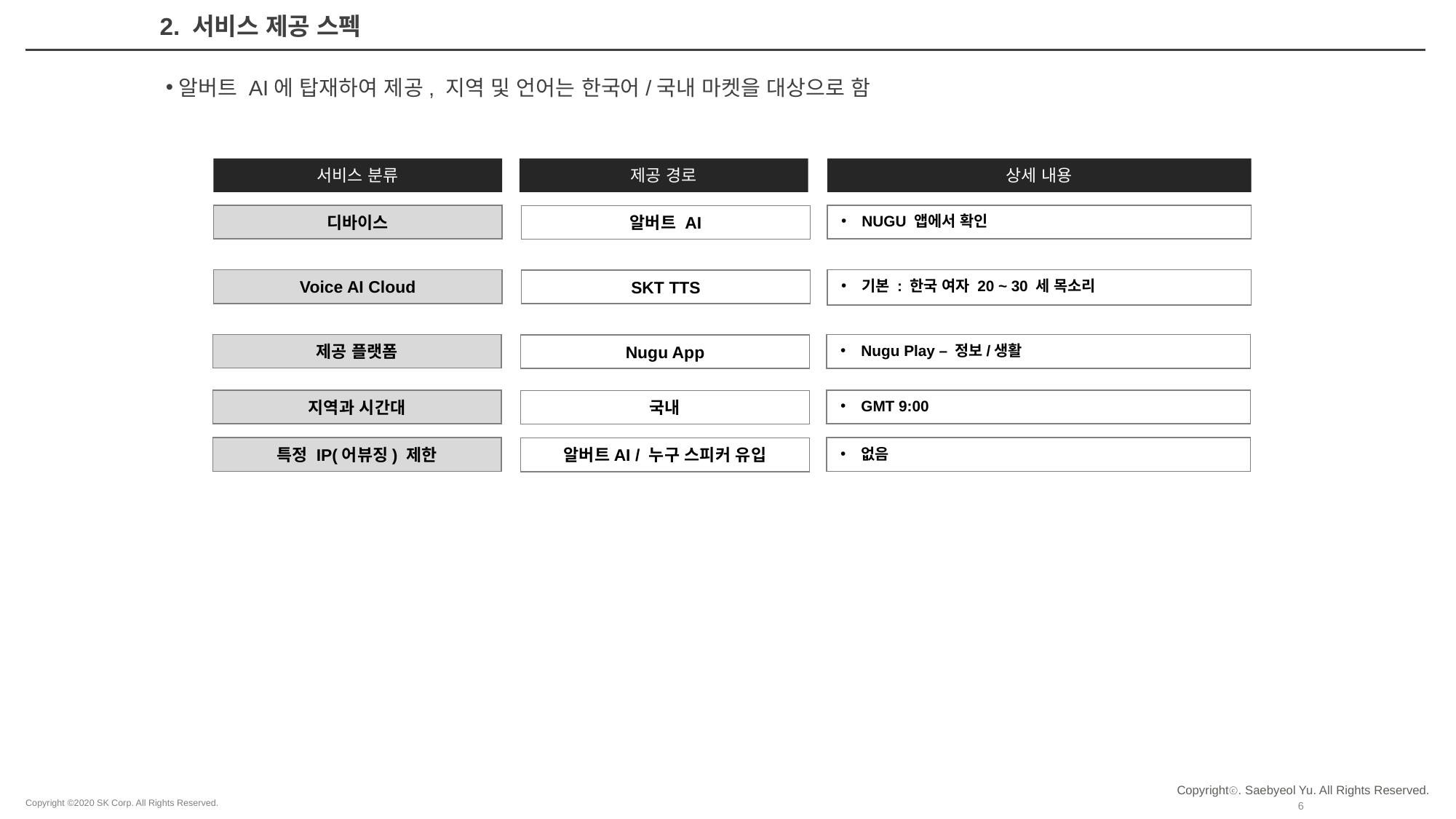

2. 서비스 제공 스펙
알버트 AI에 탑재하여 제공, 지역 및 언어는 한국어/국내 마켓을 대상으로 함
서비스 분류
제공 경로
상세 내용
디바이스

알버트 AI
NUGU 앱에서 확인
Voice AI Cloud

SKT TTS
기본 : 한국 여자 20 ~ 30 세 목소리

제공 플랫폼
Nugu App
Nugu Play – 정보/생활
지역과 시간대

국내
GMT 9:00
특정 IP(어뷰징) 제한

알버트AI / 누구 스피커 유입
없음
6